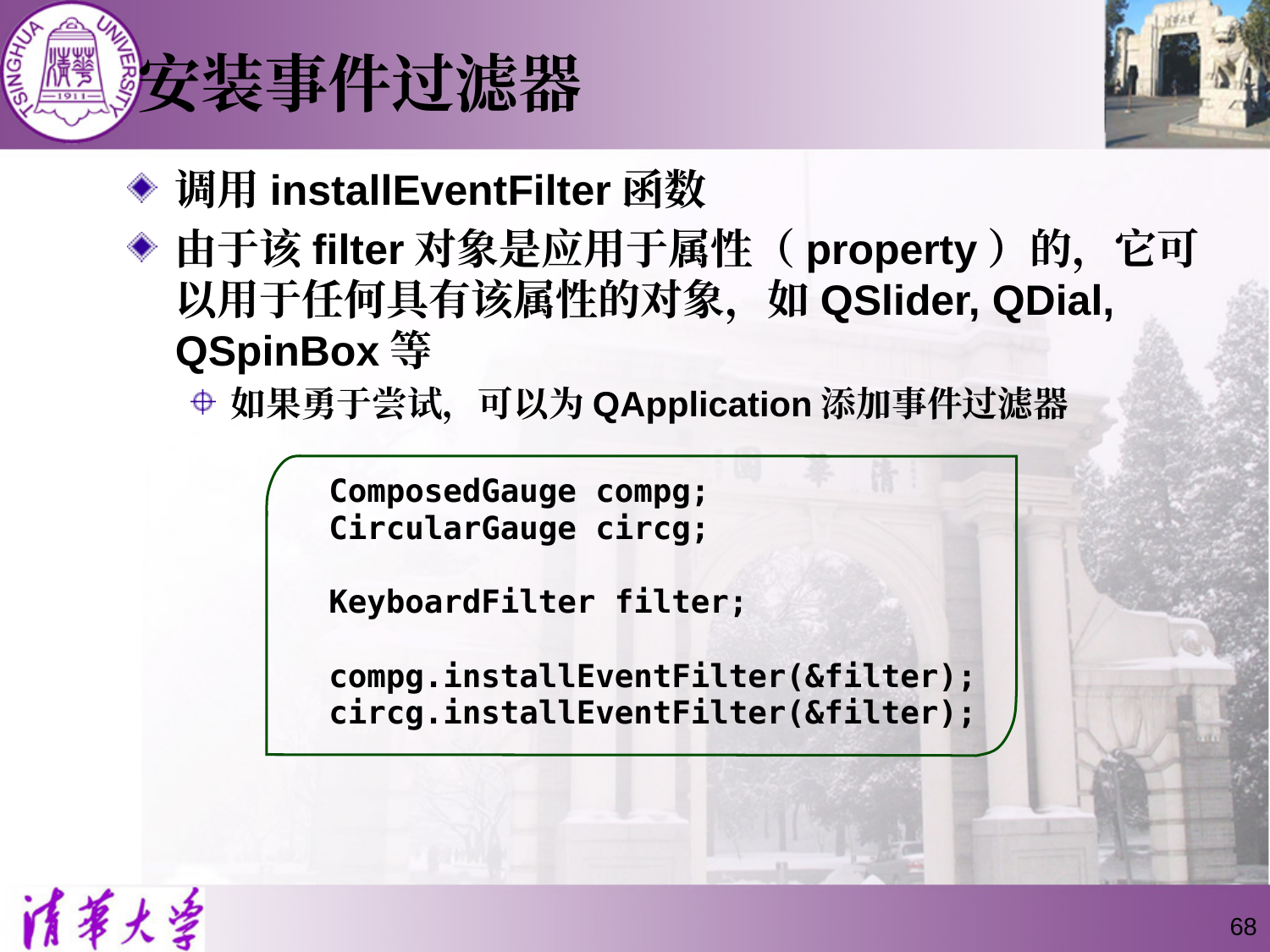

# 安装事件过滤器
调用installEventFilter函数
由于该filter对象是应用于属性（property）的，它可以用于任何具有该属性的对象，如QSlider, QDial, QSpinBox等
如果勇于尝试，可以为QApplication添加事件过滤器

ComposedGauge compg;
CircularGauge circg;

KeyboardFilter filter;

compg.installEventFilter(&filter);
circg.installEventFilter(&filter);
68